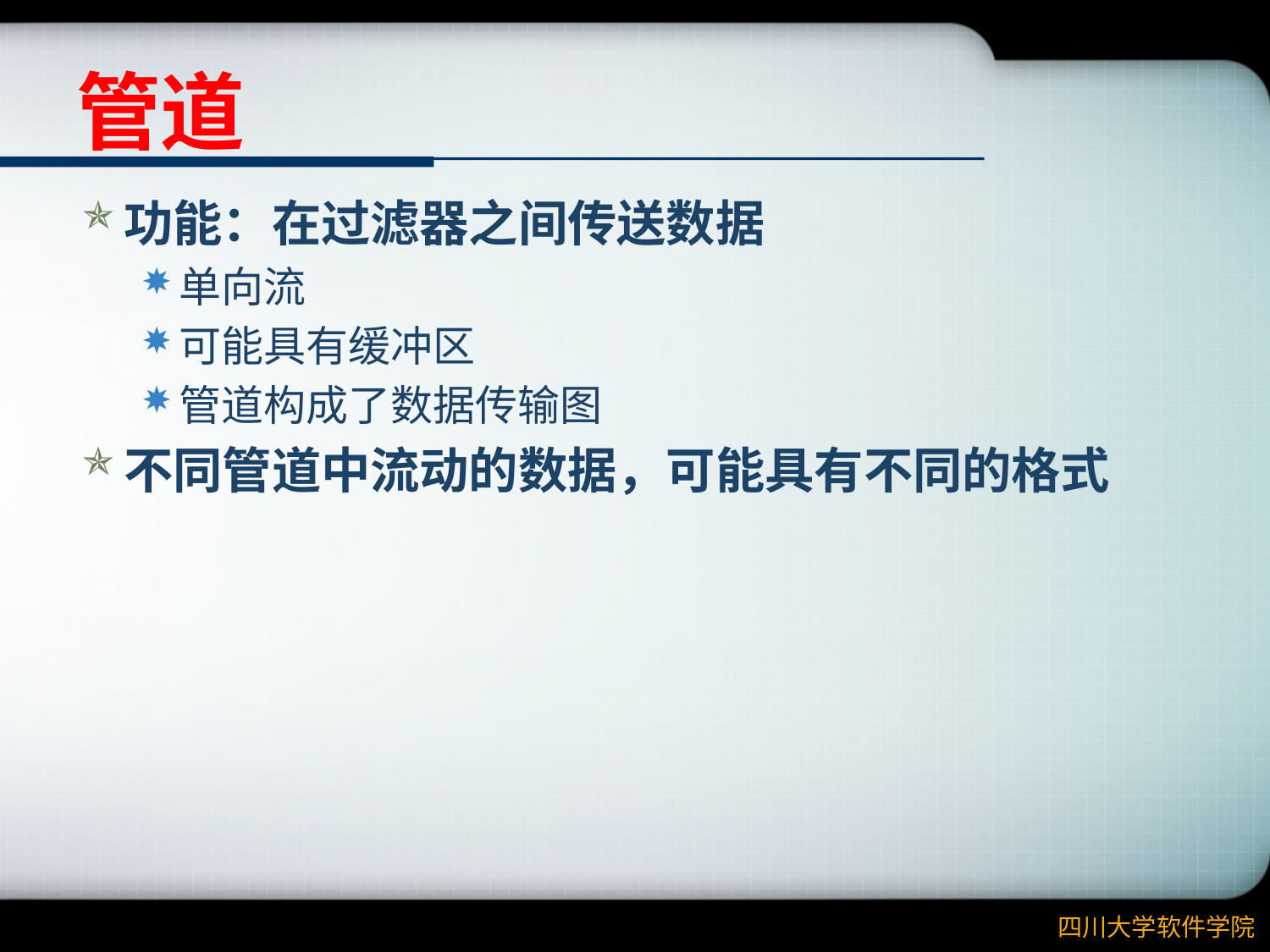

# 管道
功能：在过滤器之间传送数据
单向流
可能具有缓冲区
管道构成了数据传输图
不同管道中流动的数据，可能具有不同的格式